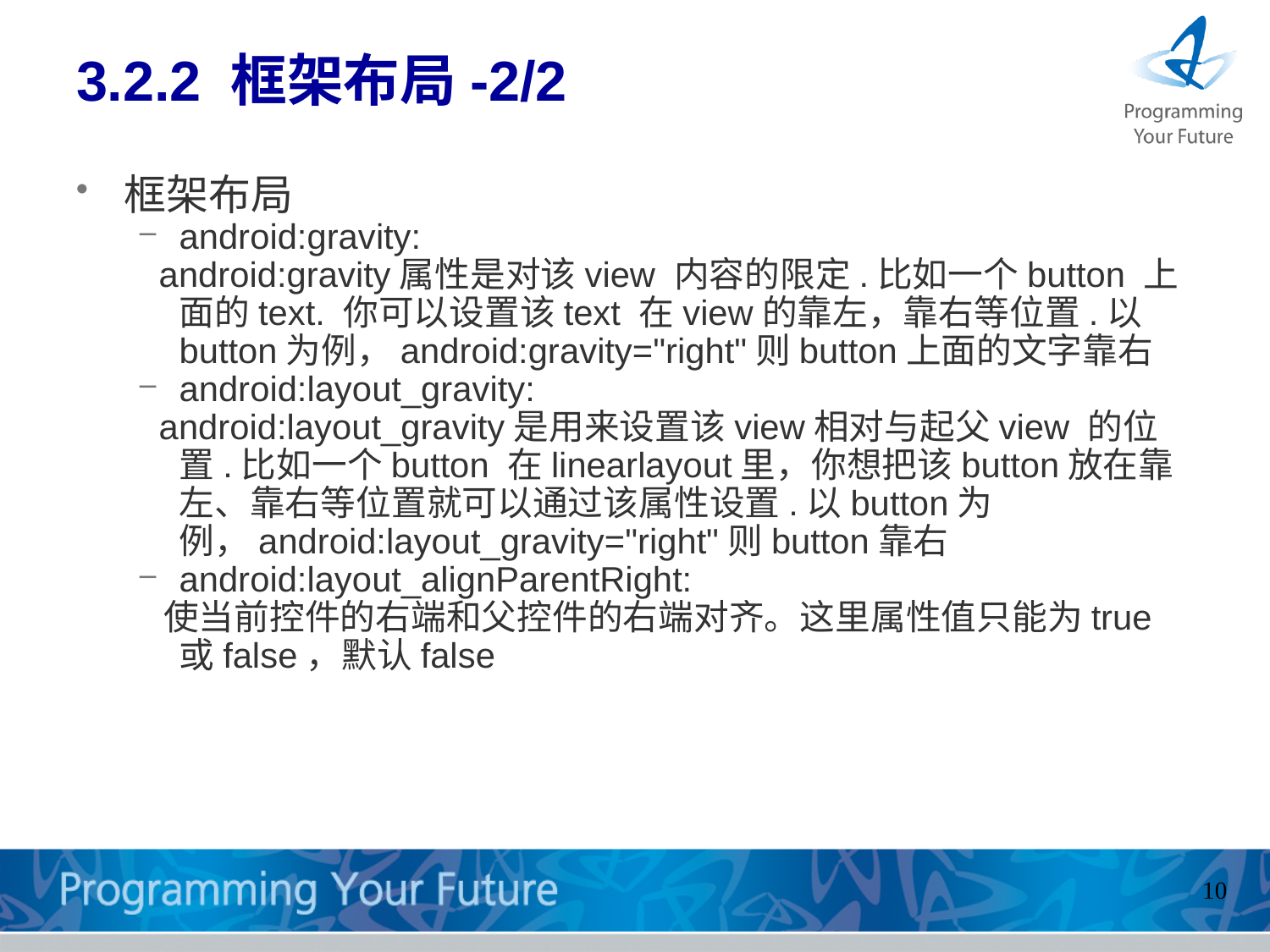

# 3.2.2 框架布局-2/2
框架布局
android:gravity:
  android:gravity属性是对该view 内容的限定.比如一个button 上面的text. 你可以设置该text 在view的靠左，靠右等位置.以button为例，android:gravity="right"则button上面的文字靠右
android:layout_gravity:
  android:layout_gravity是用来设置该view相对与起父view 的位置.比如一个button 在linearlayout里，你想把该button放在靠左、靠右等位置就可以通过该属性设置.以button为例，android:layout_gravity="right"则button靠右
android:layout_alignParentRight:
  使当前控件的右端和父控件的右端对齐。这里属性值只能为true或false，默认false